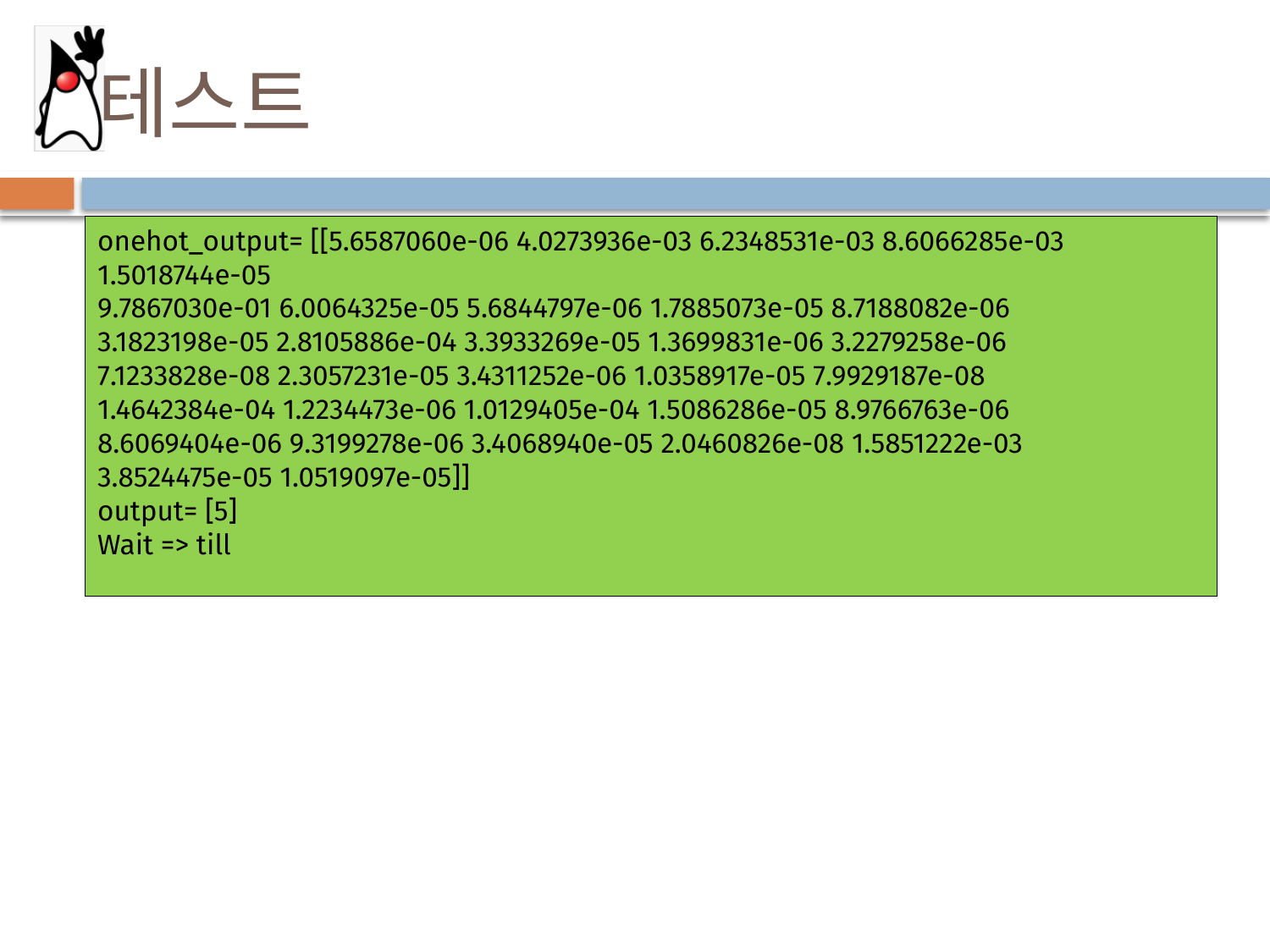

# 테스트
onehot_output= [[5.6587060e-06 4.0273936e-03 6.2348531e-03 8.6066285e-03
1.5018744e-05
9.7867030e-01 6.0064325e-05 5.6844797e-06 1.7885073e-05 8.7188082e-06
3.1823198e-05 2.8105886e-04 3.3933269e-05 1.3699831e-06 3.2279258e-06
7.1233828e-08 2.3057231e-05 3.4311252e-06 1.0358917e-05 7.9929187e-08
1.4642384e-04 1.2234473e-06 1.0129405e-04 1.5086286e-05 8.9766763e-06
8.6069404e-06 9.3199278e-06 3.4068940e-05 2.0460826e-08 1.5851222e-03
3.8524475e-05 1.0519097e-05]]
output= [5]
Wait => till